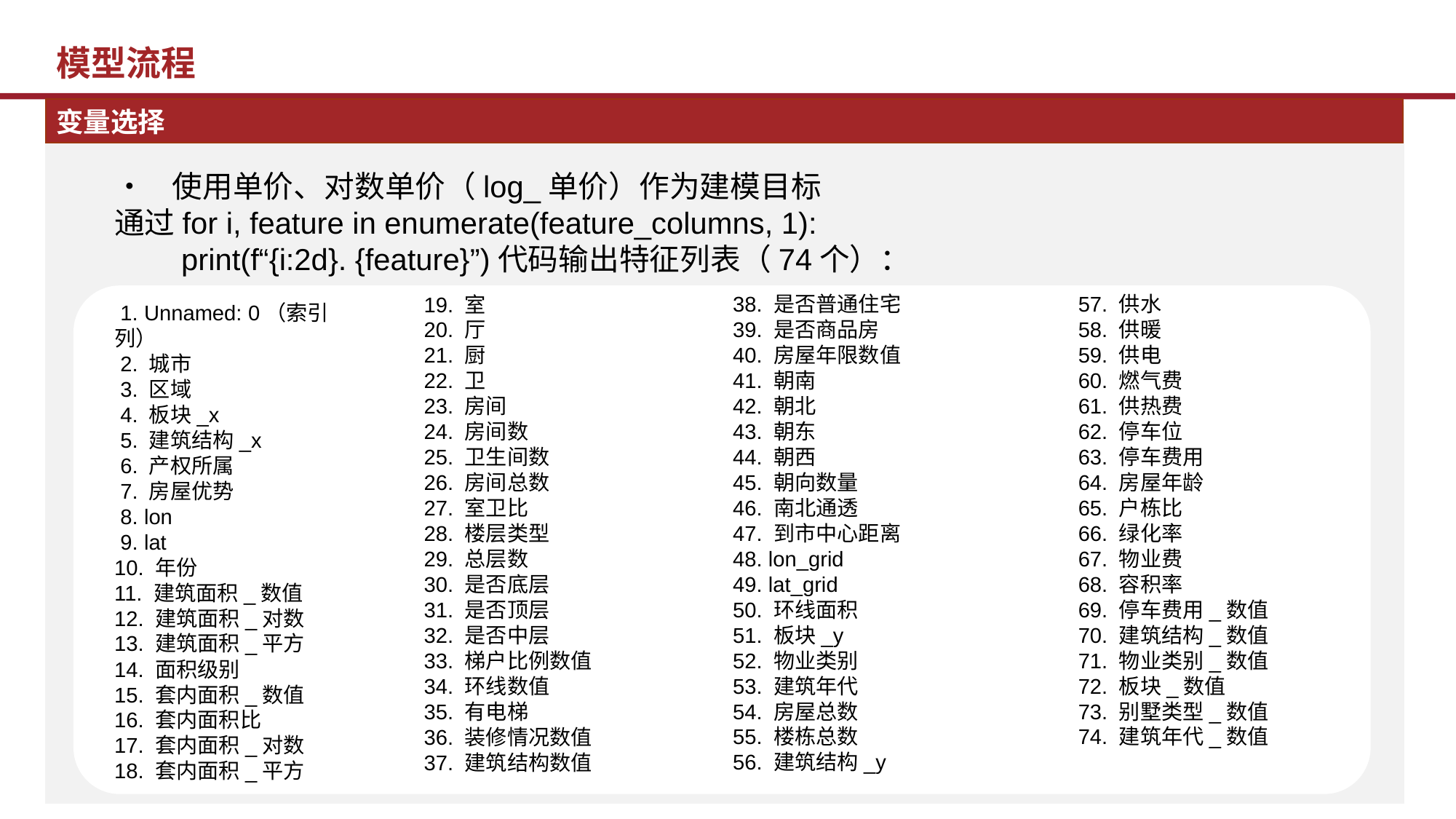

# 模型流程
变量选择

•   使用单价、对数单价（log_单价）作为建模目标
通过for i, feature in enumerate(feature_columns, 1):
        print(f“{i:2d}. {feature}”)代码输出特征列表（74个）：

38. 是否普通住宅
39. 是否商品房
40. 房屋年限数值
41. 朝南
42. 朝北
43. 朝东
44. 朝西
45. 朝向数量
46. 南北通透
47. 到市中心距离
48. lon_grid
49. lat_grid
50. 环线面积
51. 板块_y
52. 物业类别
53. 建筑年代
54. 房屋总数
55. 楼栋总数
56. 建筑结构_y
57. 供水
58. 供暖
59. 供电
60. 燃气费
61. 供热费
62. 停车位
63. 停车费用
64. 房屋年龄
65. 户栋比
66. 绿化率
67. 物业费
68. 容积率
69. 停车费用_数值
70. 建筑结构_数值
71. 物业类别_数值
72. 板块_数值
73. 别墅类型_数值
74. 建筑年代_数值

19. 室
20. 厅
21. 厨
22. 卫
23. 房间
24. 房间数
25. 卫生间数
26. 房间总数
27. 室卫比
28. 楼层类型
29. 总层数
30. 是否底层
31. 是否顶层
32. 是否中层
33. 梯户比例数值
34. 环线数值
35. 有电梯
36. 装修情况数值
37. 建筑结构数值

 1. Unnamed: 0（索引列）
 2. 城市
 3. 区域
 4. 板块_x
 5. 建筑结构_x
 6. 产权所属
 7. 房屋优势
 8. lon
 9. lat
10. 年份
11. 建筑面积_数值
12. 建筑面积_对数
13. 建筑面积_平方
14. 面积级别
15. 套内面积_数值
16. 套内面积比
17. 套内面积_对数
18. 套内面积_平方